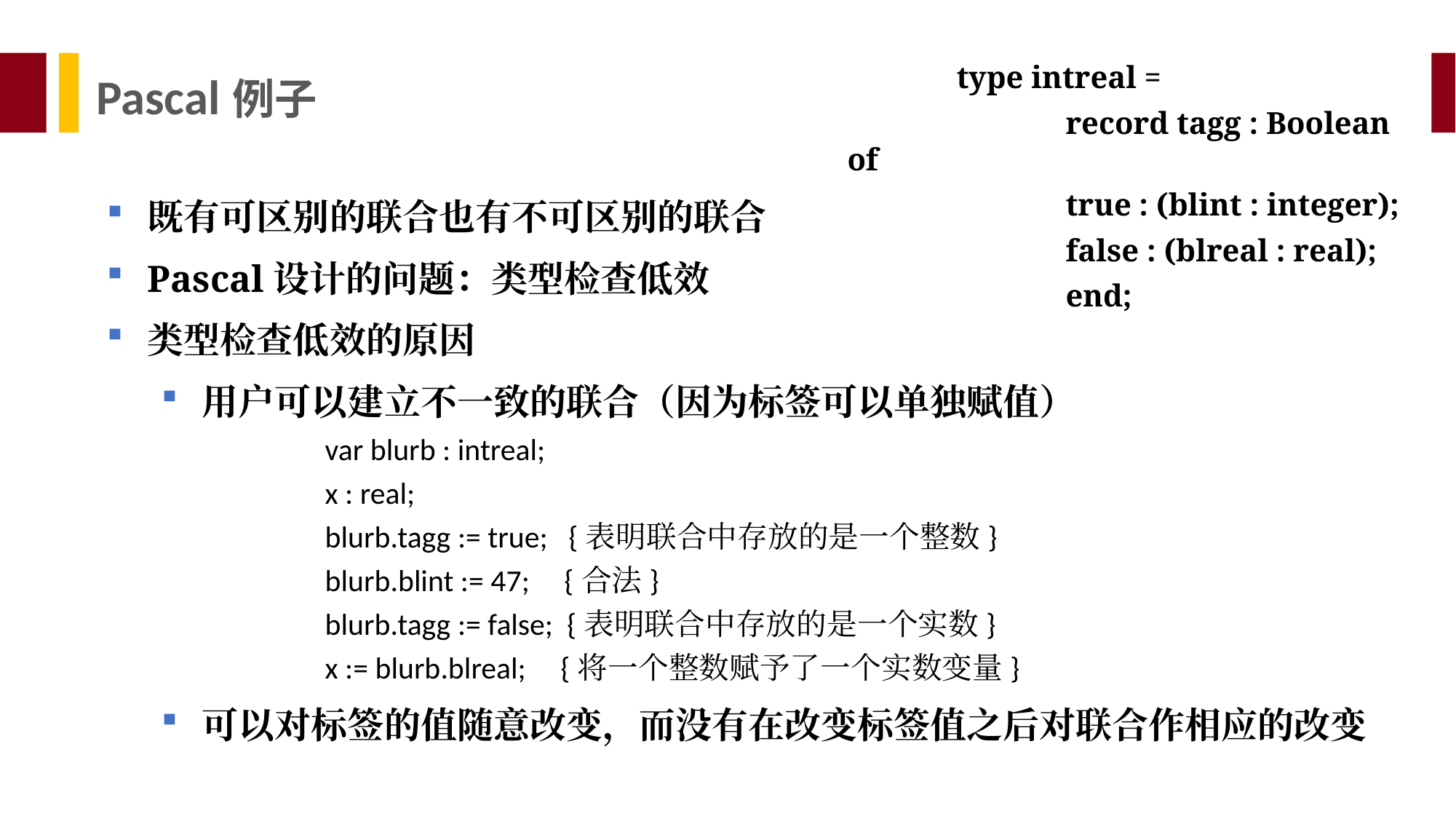

type intreal =
		record tagg : Boolean of
		true : (blint : integer);
		false : (blreal : real);
		end;

Pascal例子
既有可区别的联合也有不可区别的联合
Pascal设计的问题：类型检查低效
类型检查低效的原因
用户可以建立不一致的联合（因为标签可以单独赋值）
	var blurb : intreal;
	x : real;
	blurb.tagg := true;   {表明联合中存放的是一个整数}
	blurb.blint := 47;     {合法}
	blurb.tagg := false;  {表明联合中存放的是一个实数}
	x := blurb.blreal;     {将一个整数赋予了一个实数变量}
可以对标签的值随意改变，而没有在改变标签值之后对联合作相应的改变